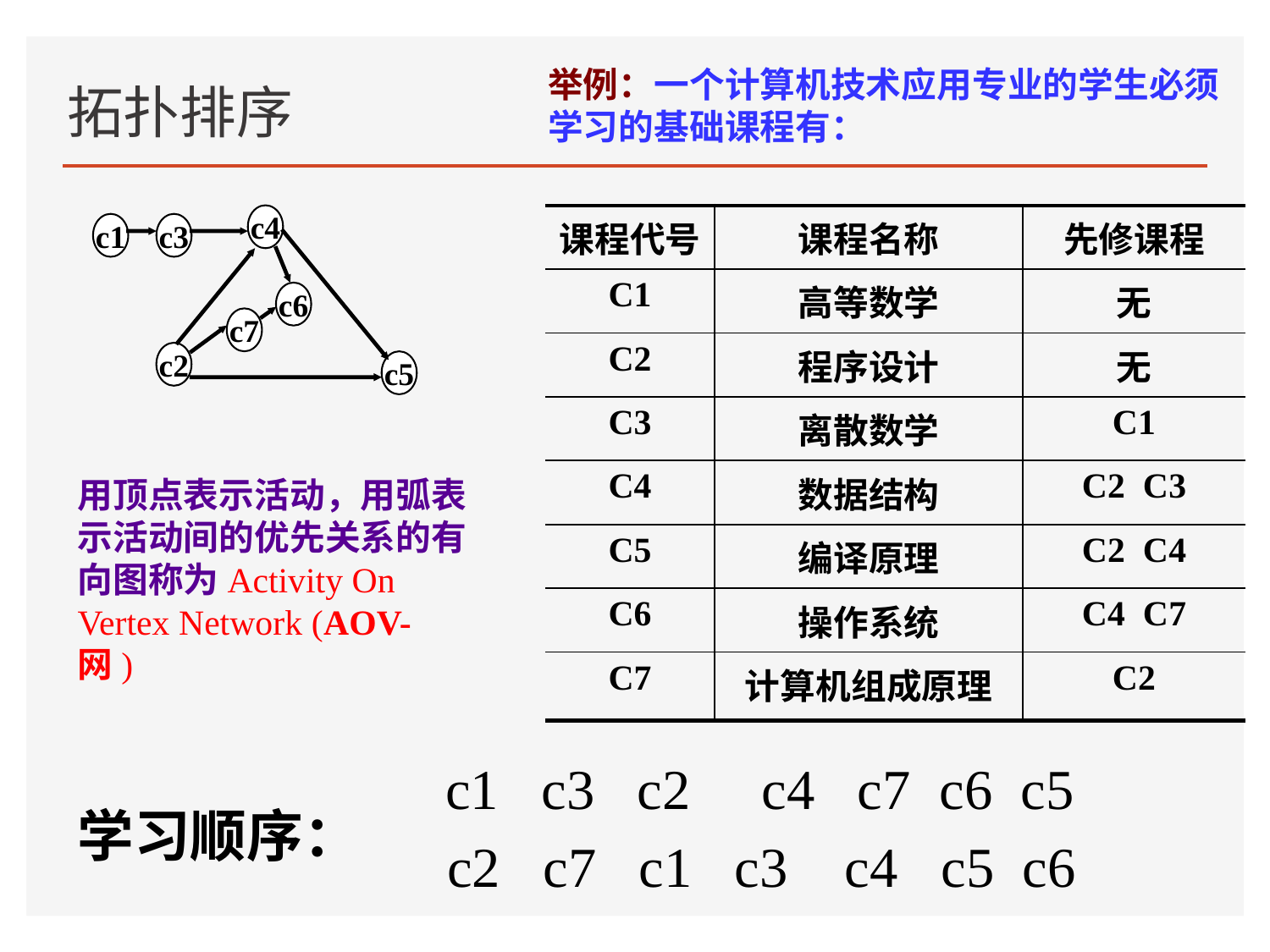

举例：一个计算机技术应用专业的学生必须学习的基础课程有：
# 拓扑排序
c4
c1
c3

c6

c7

c2
c5

| 课程代号 | 课程名称 | 先修课程 |
| --- | --- | --- |
| C1 | 高等数学 | 无 |
| C2 | 程序设计 | 无 |
| C3 | 离散数学 | C1 |
| C4 | 数据结构 | C2 C3 |
| C5 | 编译原理 | C2 C4 |
| C6 | 操作系统 | C4 C7 |
| C7 | 计算机组成原理 | C2 |
用顶点表示活动，用弧表示活动间的优先关系的有向图称为Activity On Vertex Network (AOV-网)
c1   c3   c2     c4   c7  c6  c5
学习顺序：
c2   c7   c1   c3    c4   c5  c6